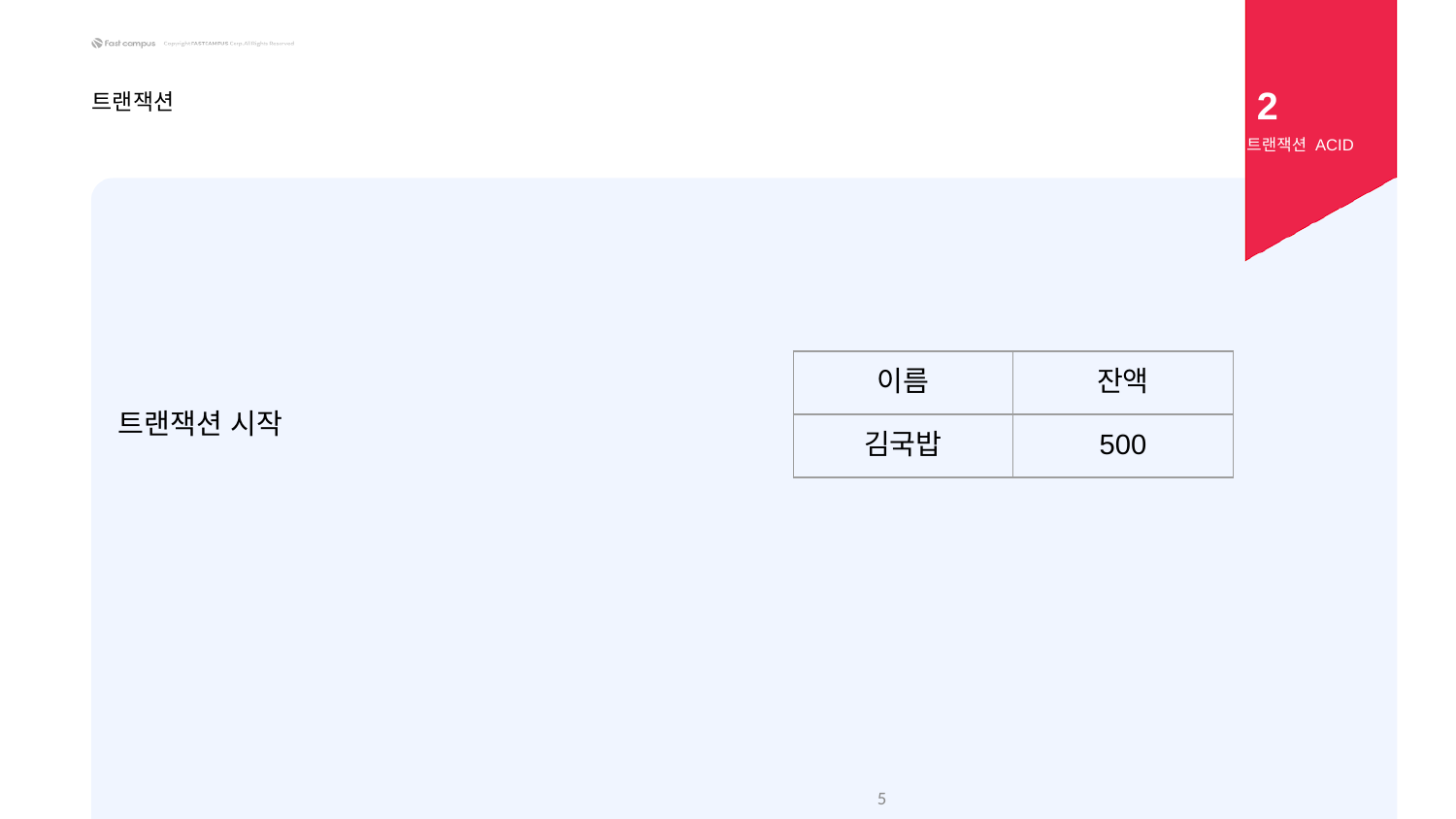

2
트랜잭션
트랜잭션 ACID
| 이름 | 잔액 |
| --- | --- |
| 김국밥 | 500 |
트랜잭션 시작

5